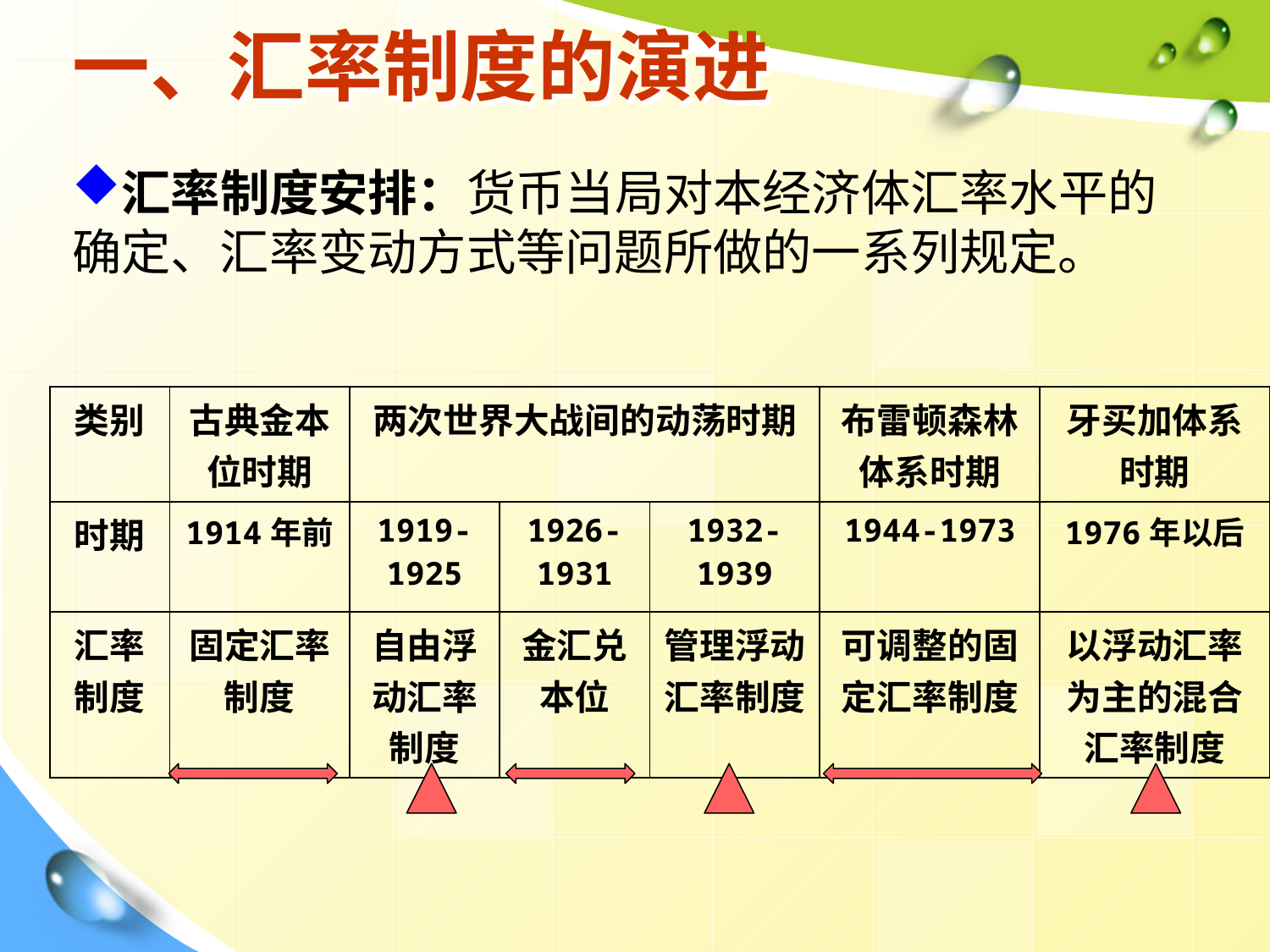

# 一、汇率制度的演进

汇率制度安排：货币当局对本经济体汇率水平的确定、汇率变动方式等问题所做的一系列规定。

| 类别 | 古典金本位时期 | 两次世界大战间的动荡时期 |  |  | 布雷顿森林体系时期 | 牙买加体系时期 |
| --- | --- | --- | --- | --- | --- | --- |
| 时期 | 1914年前 | 1919-1925 | 1926-1931 | 1932-1939 | 1944-1973 | 1976年以后 |
| 汇率制度 | 固定汇率制度 | 自由浮动汇率制度 | 金汇兑本位 | 管理浮动汇率制度 | 可调整的固定汇率制度 | 以浮动汇率为主的混合汇率制度 |